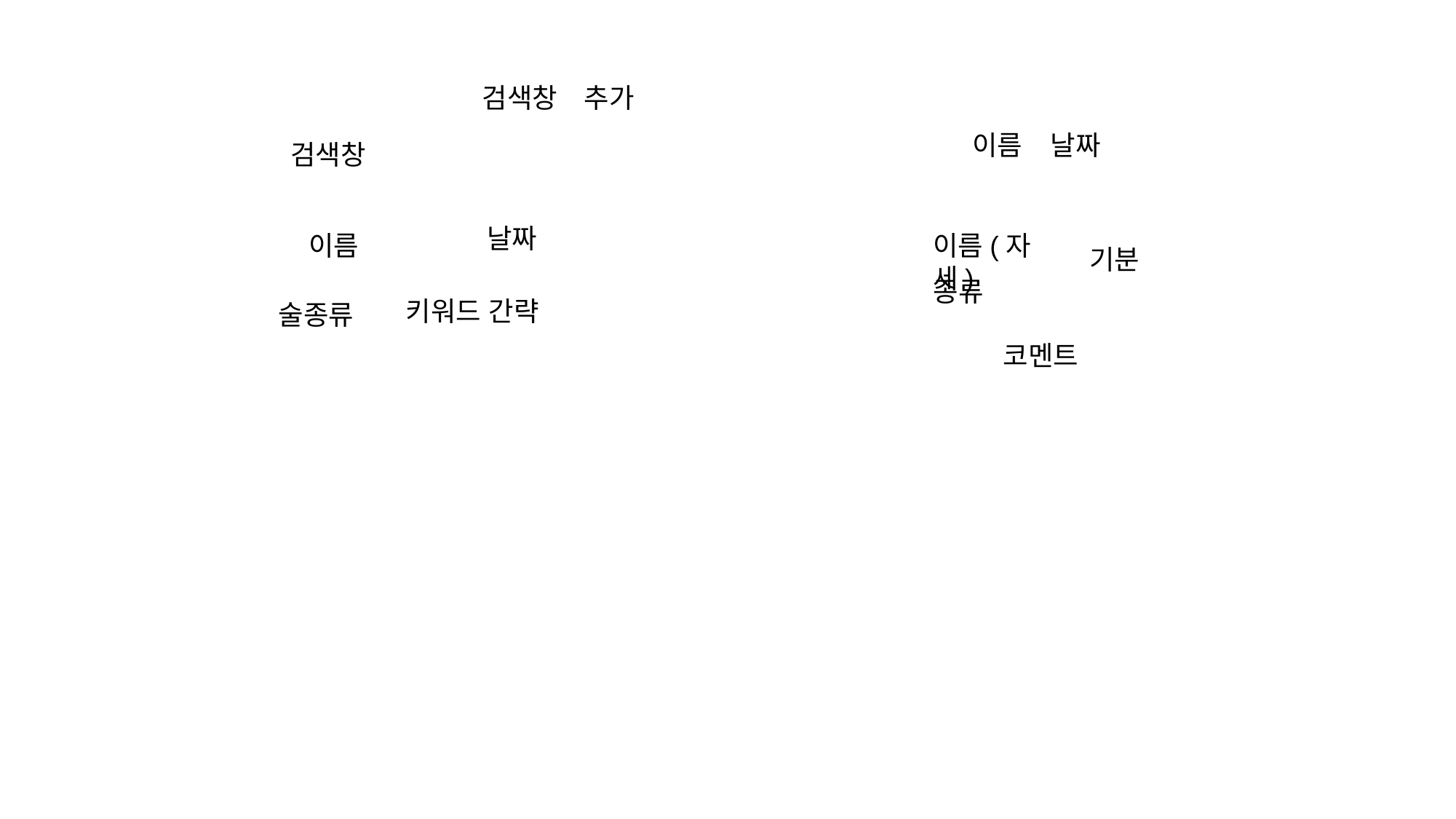

검색창
추가
날짜
이름
검색창
날짜
이름
이름(자세)
기분
종류
키워드 간략
술종류
코멘트